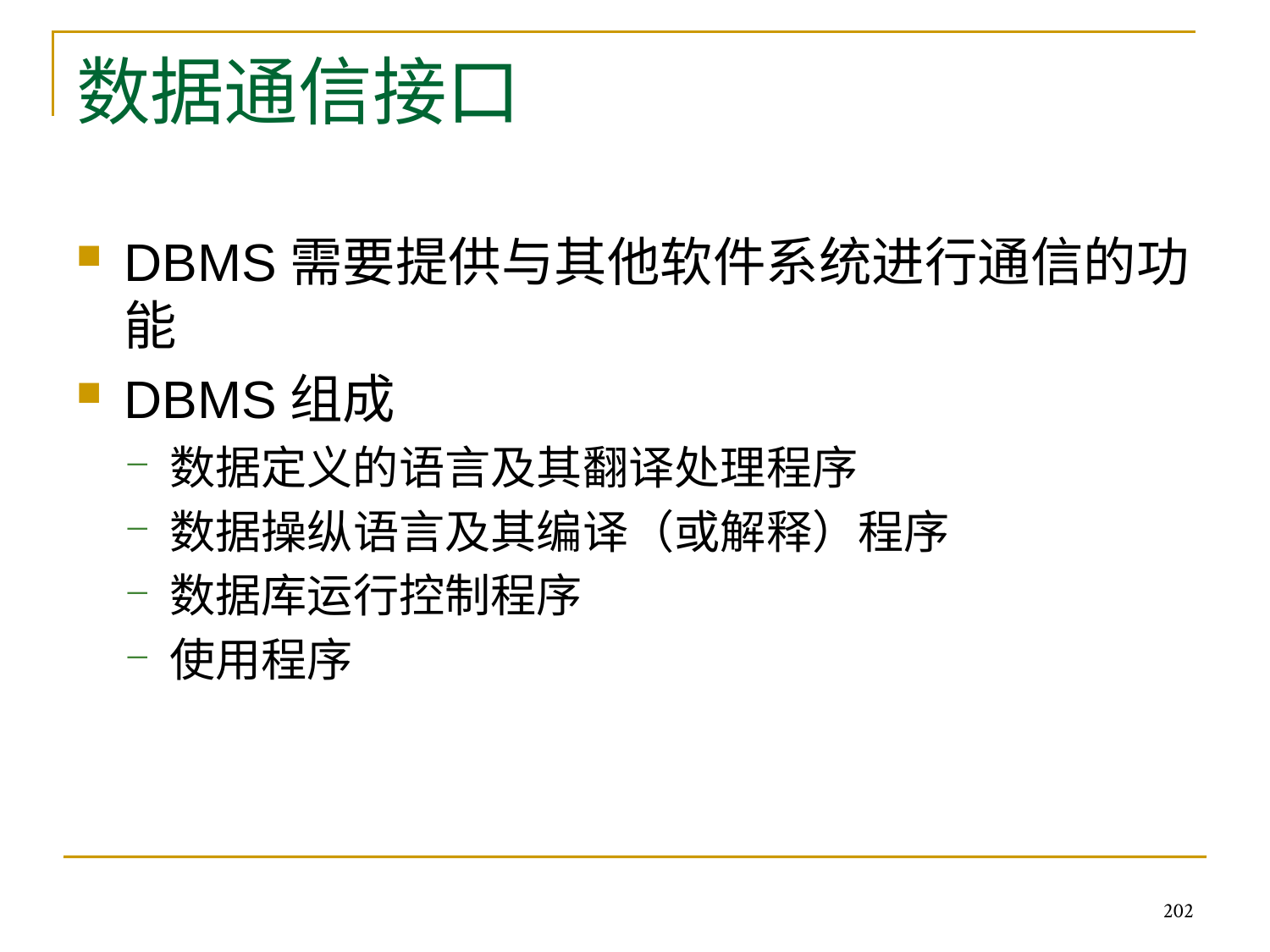

# 数据通信接口
DBMS需要提供与其他软件系统进行通信的功能
DBMS组成
数据定义的语言及其翻译处理程序
数据操纵语言及其编译（或解释）程序
数据库运行控制程序
使用程序
202